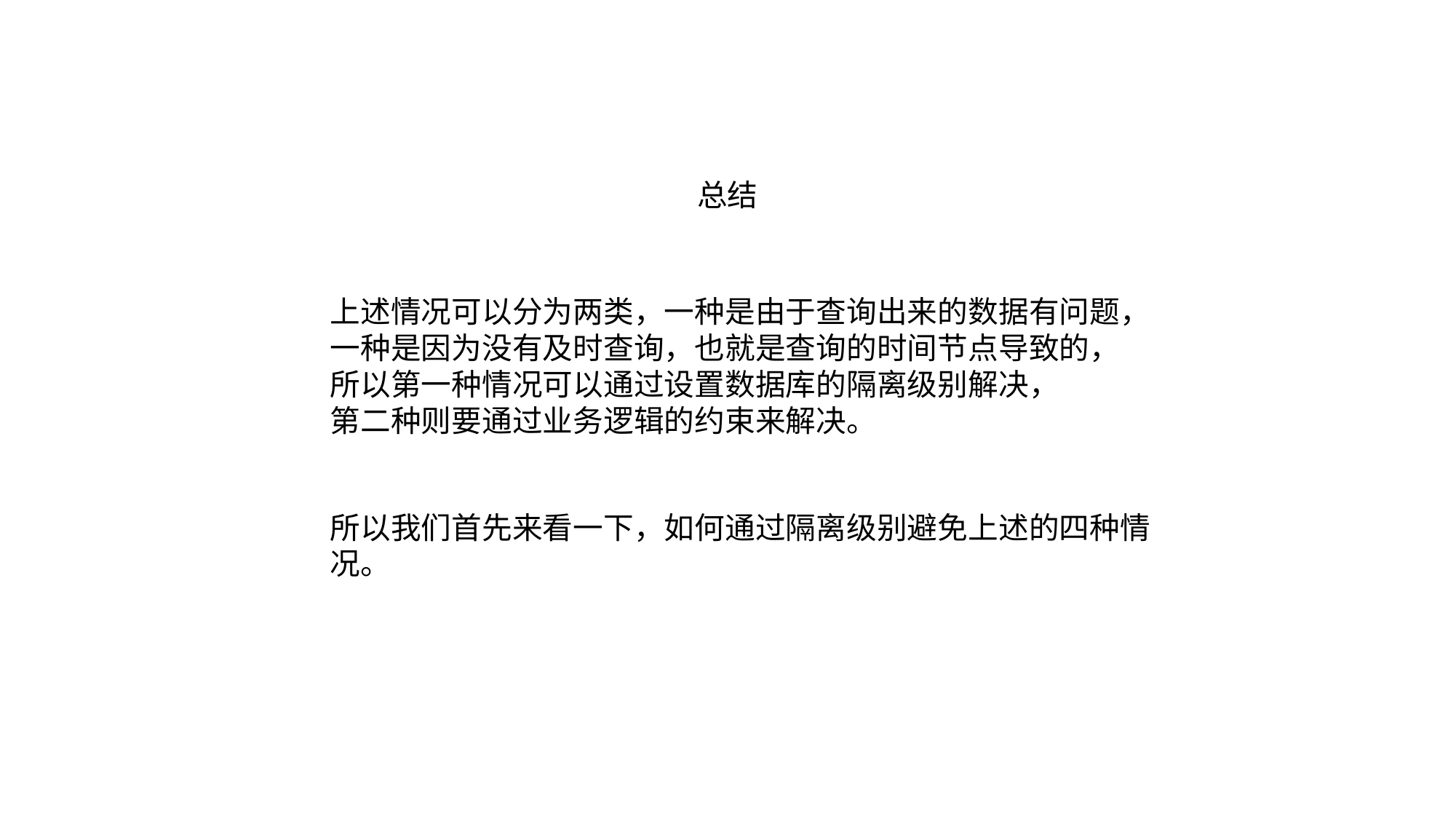

总结
上述情况可以分为两类，一种是由于查询出来的数据有问题，
一种是因为没有及时查询，也就是查询的时间节点导致的，
所以第一种情况可以通过设置数据库的隔离级别解决，
第二种则要通过业务逻辑的约束来解决。
所以我们首先来看一下，如何通过隔离级别避免上述的四种情况。